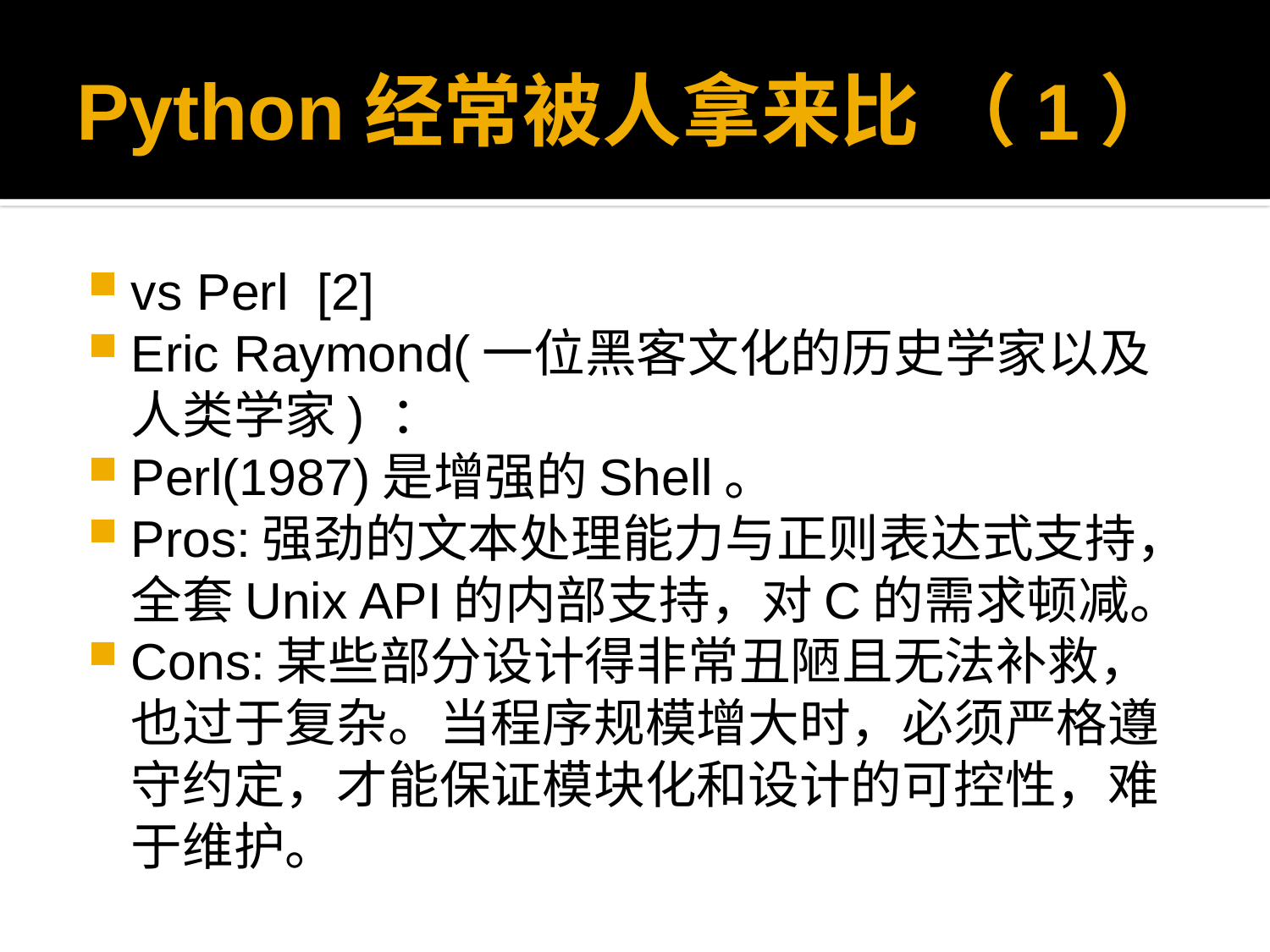

# Python经常被人拿来比 （1）
vs Perl  [2]
Eric Raymond(一位黑客文化的历史学家以及人类学家) ：
Perl(1987)是增强的Shell。
Pros:强劲的文本处理能力与正则表达式支持，全套Unix API的内部支持，对C的需求顿减。
Cons:某些部分设计得非常丑陋且无法补救，也过于复杂。当程序规模增大时，必须严格遵守约定，才能保证模块化和设计的可控性，难于维护。